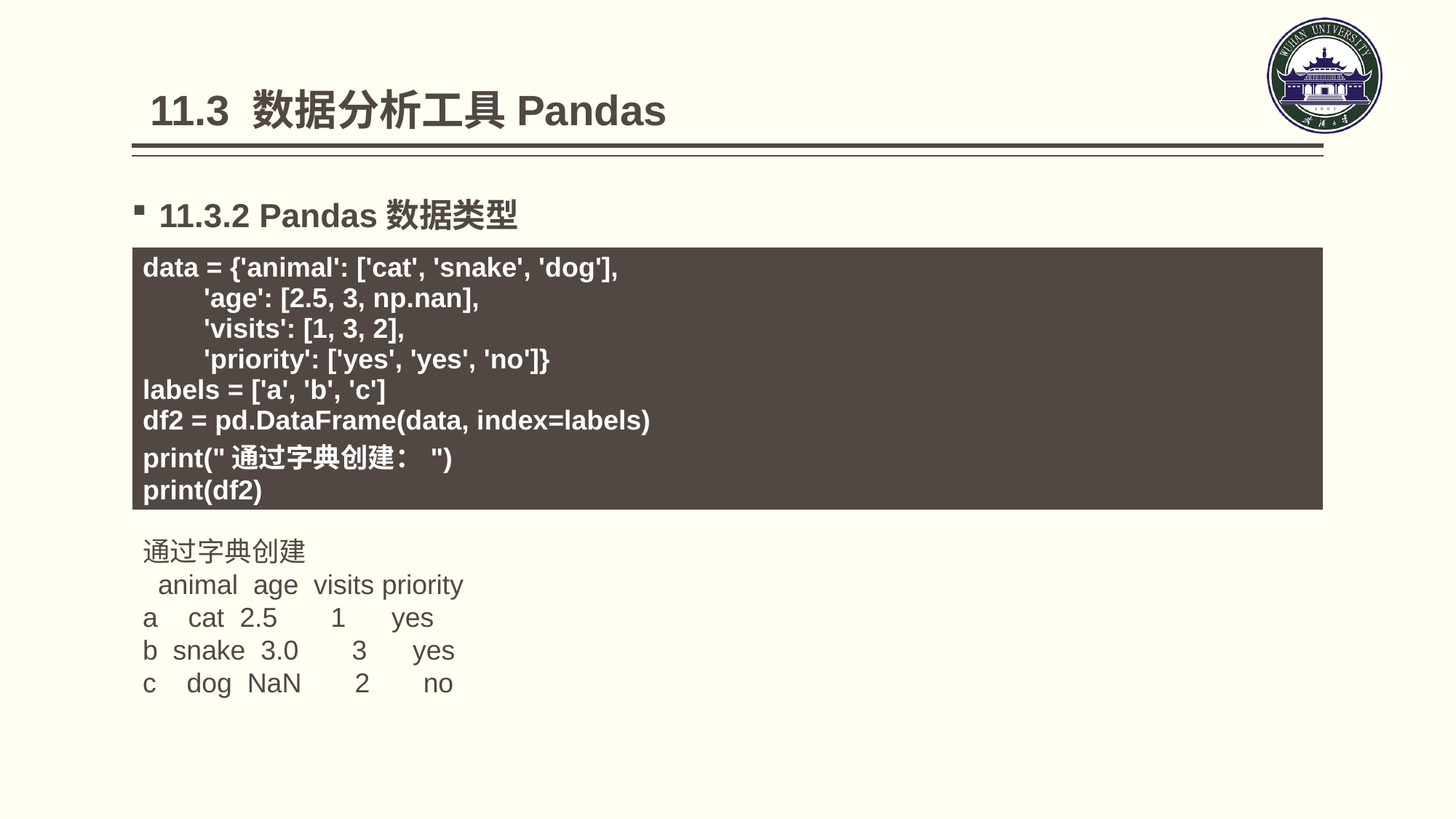

11.3 数据分析工具Pandas
11.3.2 Pandas数据类型

| data = {'animal': ['cat', 'snake', 'dog'], 'age': [2.5, 3, np.nan], 'visits': [1, 3, 2], 'priority': ['yes', 'yes', 'no']} labels = ['a', 'b', 'c'] df2 = pd.DataFrame(data, index=labels) print("通过字典创建：") print(df2) |
| --- |
通过字典创建
  animal  age  visits priority
a    cat  2.5       1      yes
b  snake  3.0       3      yes
c    dog  NaN       2       no